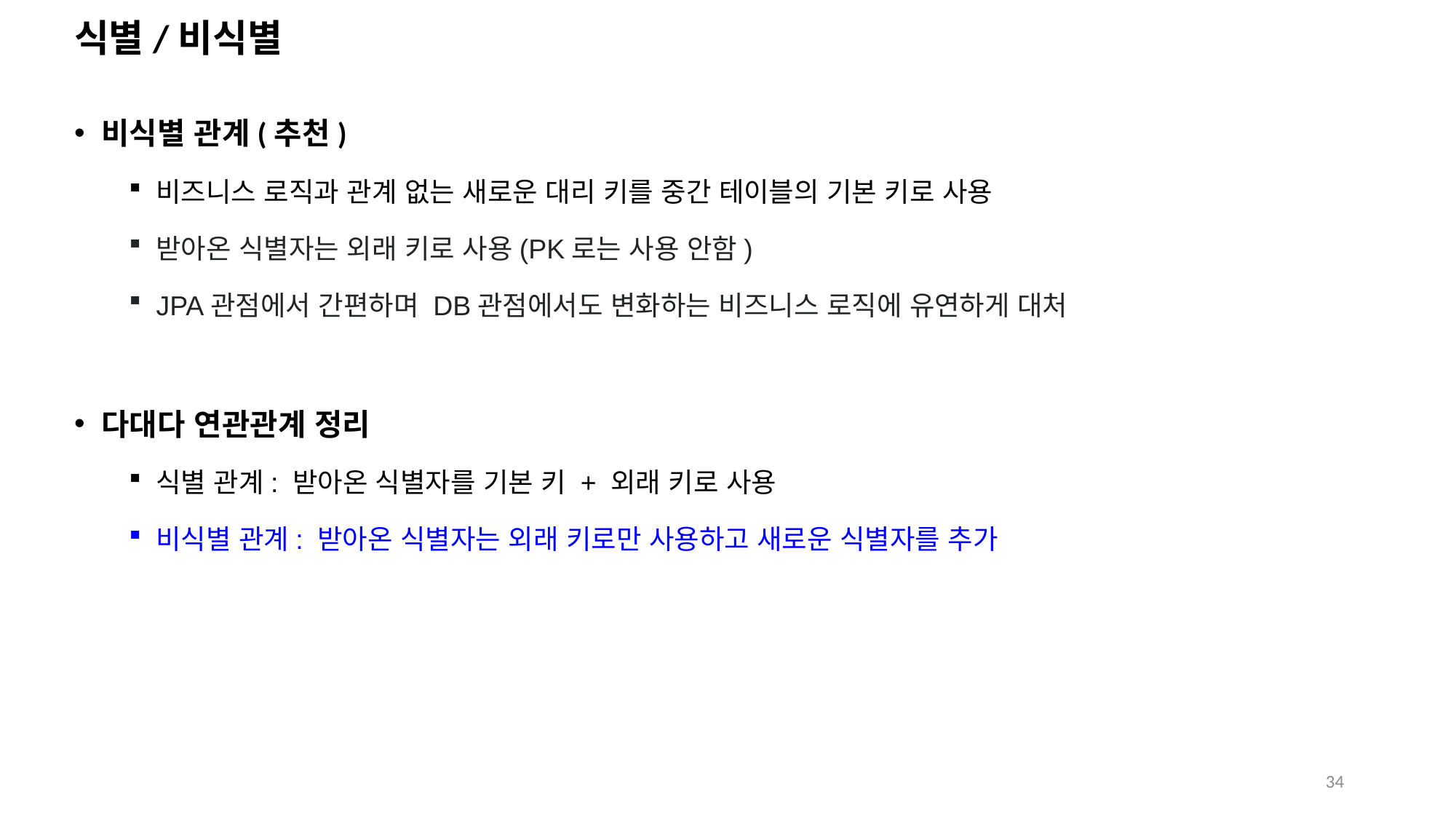

# 식별/비식별
비식별 관계(추천)
비즈니스 로직과 관계 없는 새로운 대리 키를 중간 테이블의 기본 키로 사용
받아온 식별자는 외래 키로 사용(PK로는 사용 안함)
JPA관점에서 간편하며 DB관점에서도 변화하는 비즈니스 로직에 유연하게 대처

다대다 연관관계 정리
식별 관계: 받아온 식별자를 기본 키 + 외래 키로 사용
비식별 관계: 받아온 식별자는 외래 키로만 사용하고 새로운 식별자를 추가

34